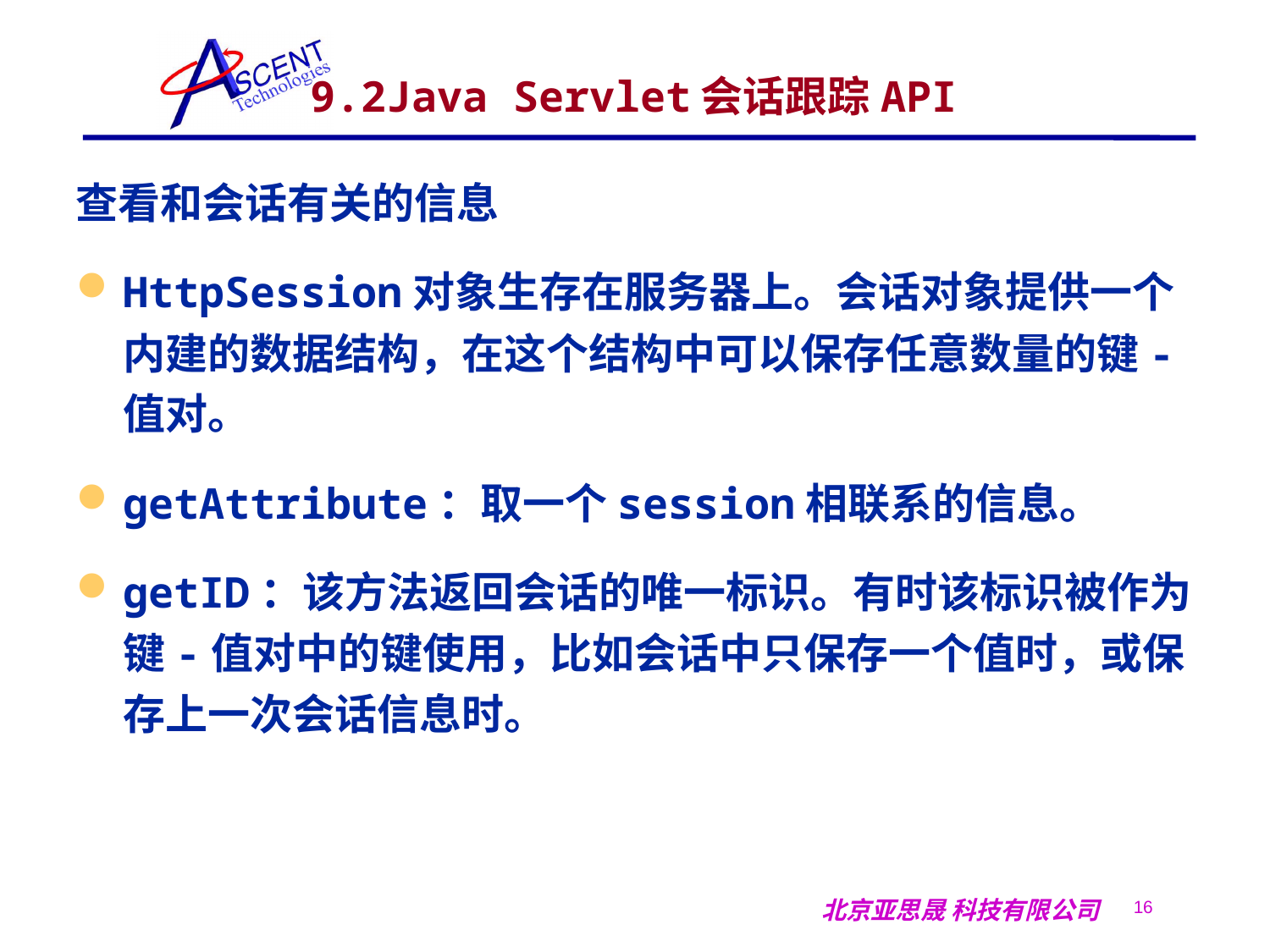

# 9.2Java Servlet会话跟踪API
查看和会话有关的信息
HttpSession对象生存在服务器上。会话对象提供一个内建的数据结构，在这个结构中可以保存任意数量的键-值对。
getAttribute：取一个session相联系的信息。
getID：该方法返回会话的唯一标识。有时该标识被作为键-值对中的键使用，比如会话中只保存一个值时，或保存上一次会话信息时。